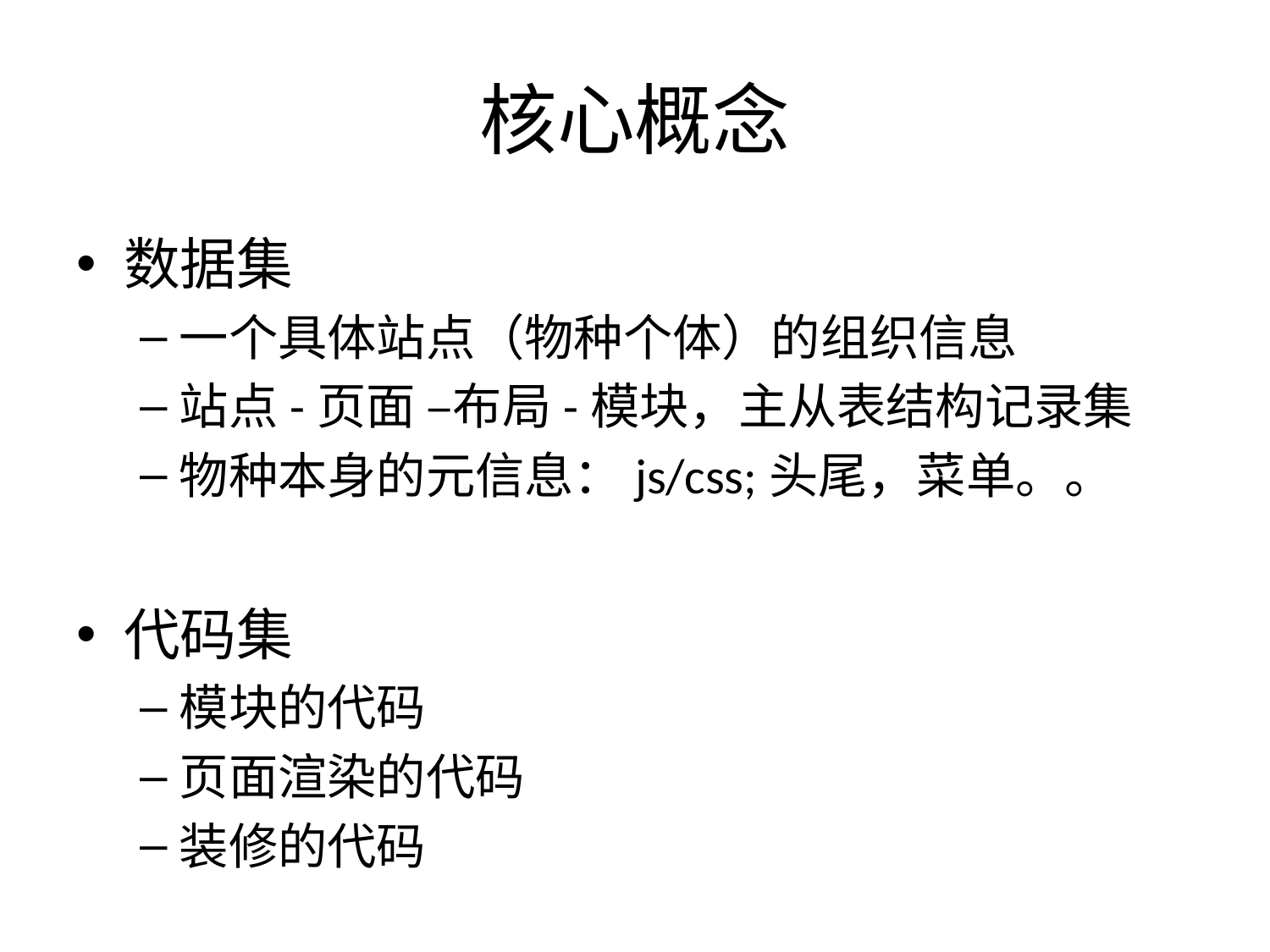

# 核心概念
数据集
一个具体站点（物种个体）的组织信息
站点-页面 –布局-模块，主从表结构记录集
物种本身的元信息：js/css;头尾，菜单。。

代码集
模块的代码
页面渲染的代码
装修的代码